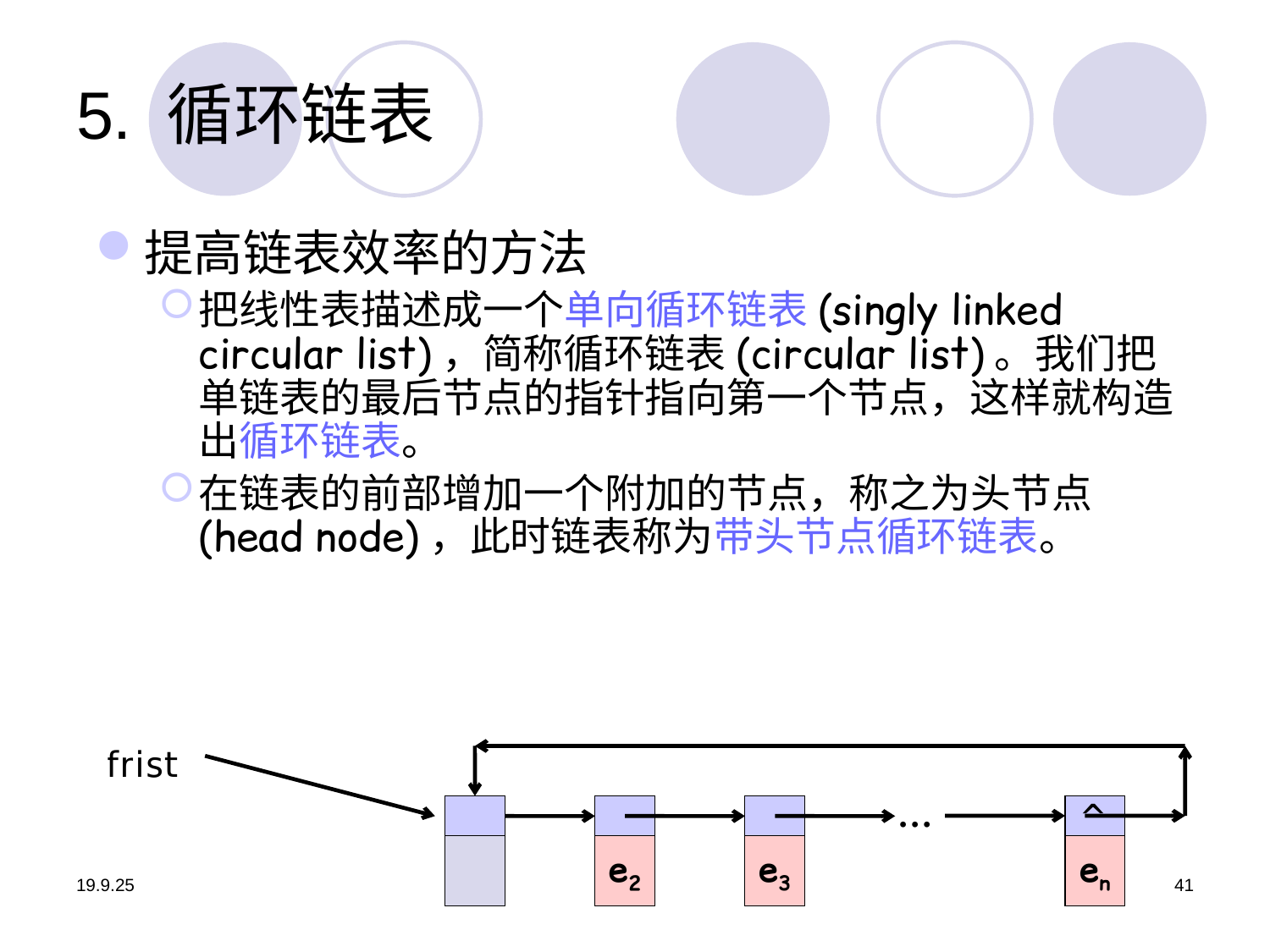

# 5. 循环链表
提高链表效率的方法
把线性表描述成一个单向循环链表(singly linked circular list)，简称循环链表(circular list)。我们把单链表的最后节点的指针指向第一个节点，这样就构造出循环链表。
在链表的前部增加一个附加的节点，称之为头节点(head node)，此时链表称为带头节点循环链表。
frist

…

e1

e2

e3
^
en

19.9.25
41